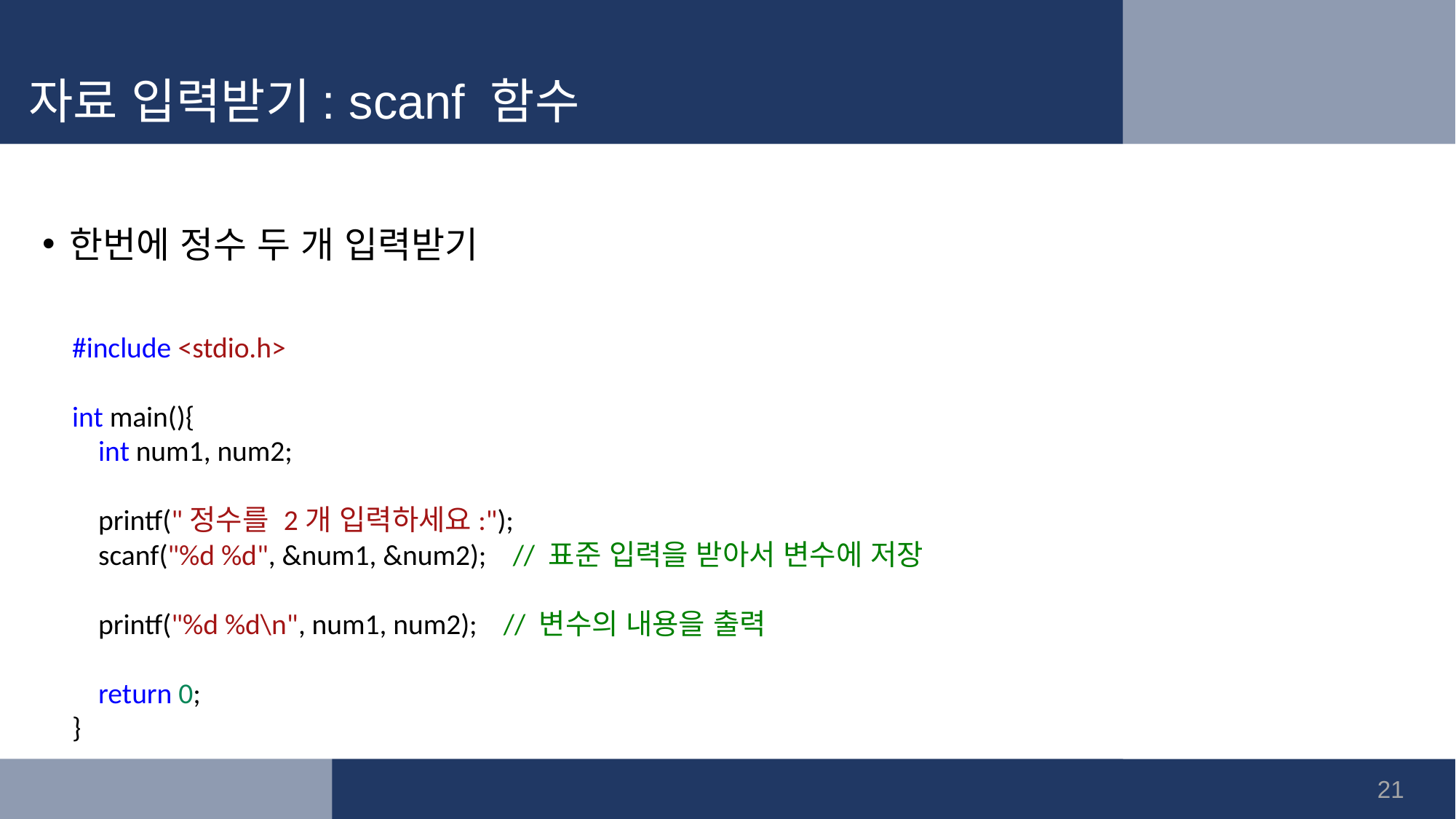

# 자료 입력받기: scanf 함수
한번에 정수 두 개 입력받기
#include <stdio.h>

int main(){
    int num1, num2;

    printf("정수를 2개 입력하세요:");
    scanf("%d %d", &num1, &num2);    // 표준 입력을 받아서 변수에 저장

    printf("%d %d\n", num1, num2);    // 변수의 내용을 출력

    return 0;
}
21